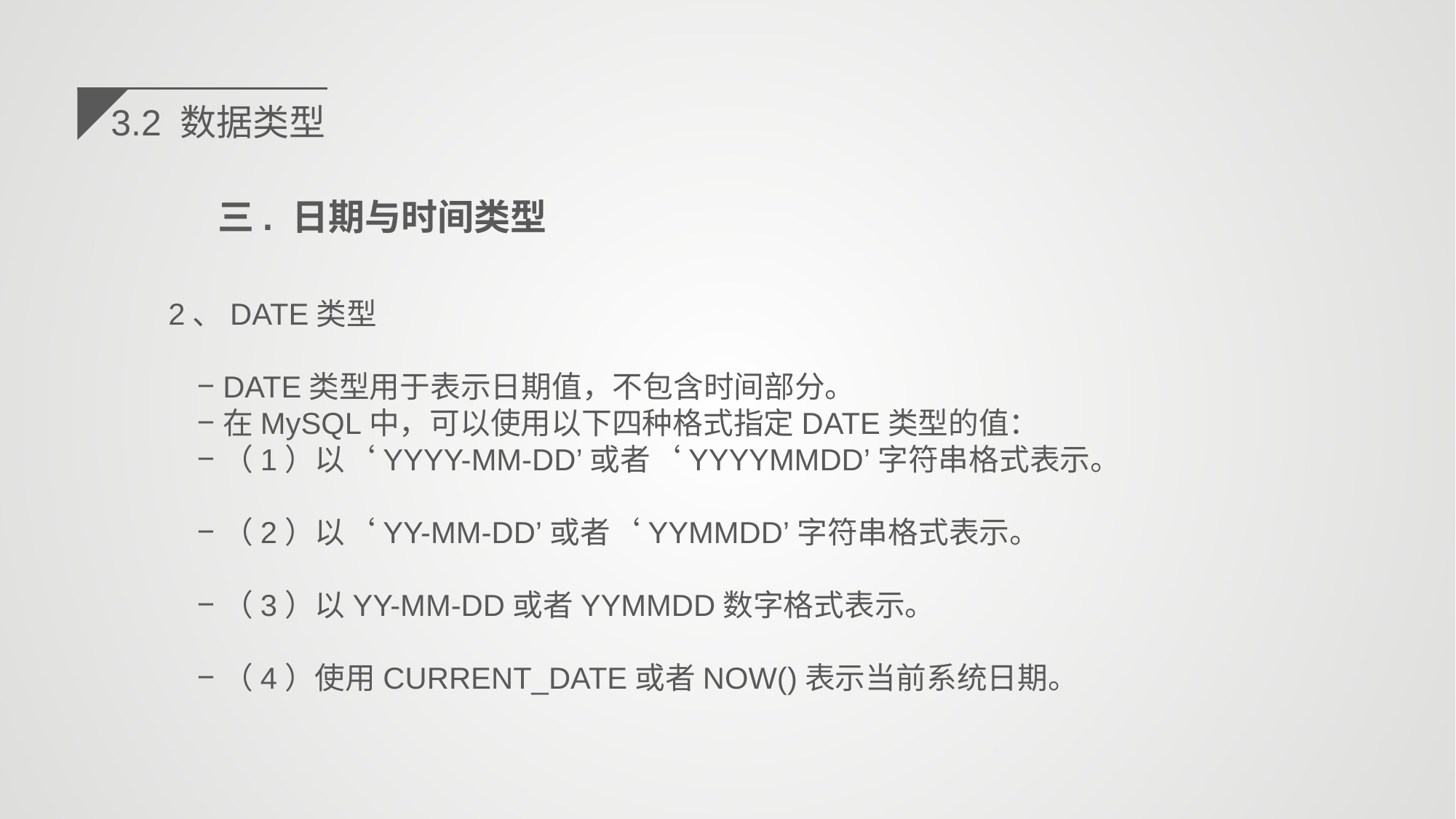

3.2 数据类型

三. 日期与时间类型
2、DATE类型

DATE类型用于表示日期值，不包含时间部分。
在MySQL中，可以使用以下四种格式指定DATE类型的值：
（1）以‘YYYY-MM-DD’或者‘YYYYMMDD’字符串格式表示。

（2）以‘YY-MM-DD’或者‘YYMMDD’字符串格式表示。

（3）以YY-MM-DD或者YYMMDD数字格式表示。

（4）使用CURRENT_DATE或者NOW()表示当前系统日期。